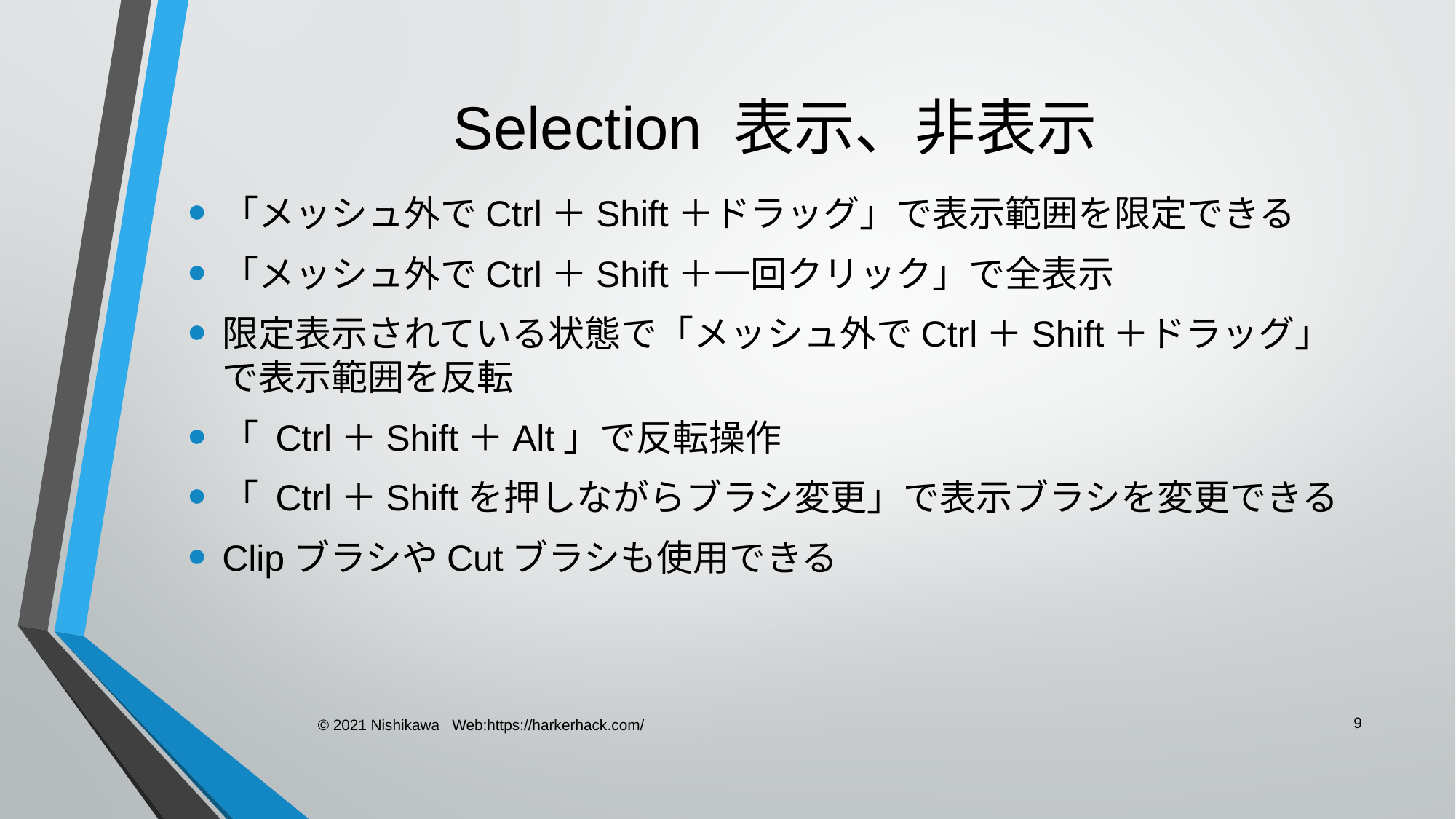

# Selection 表示、非表示
「メッシュ外でCtrl＋Shift＋ドラッグ」で表示範囲を限定できる
「メッシュ外でCtrl＋Shift＋一回クリック」で全表示
限定表示されている状態で「メッシュ外でCtrl＋Shift＋ドラッグ」で表示範囲を反転
「 Ctrl＋Shift＋Alt」で反転操作
「 Ctrl＋Shiftを押しながらブラシ変更」で表示ブラシを変更できる
ClipブラシやCutブラシも使用できる

9
© 2021 Nishikawa   Web:https://harkerhack.com/